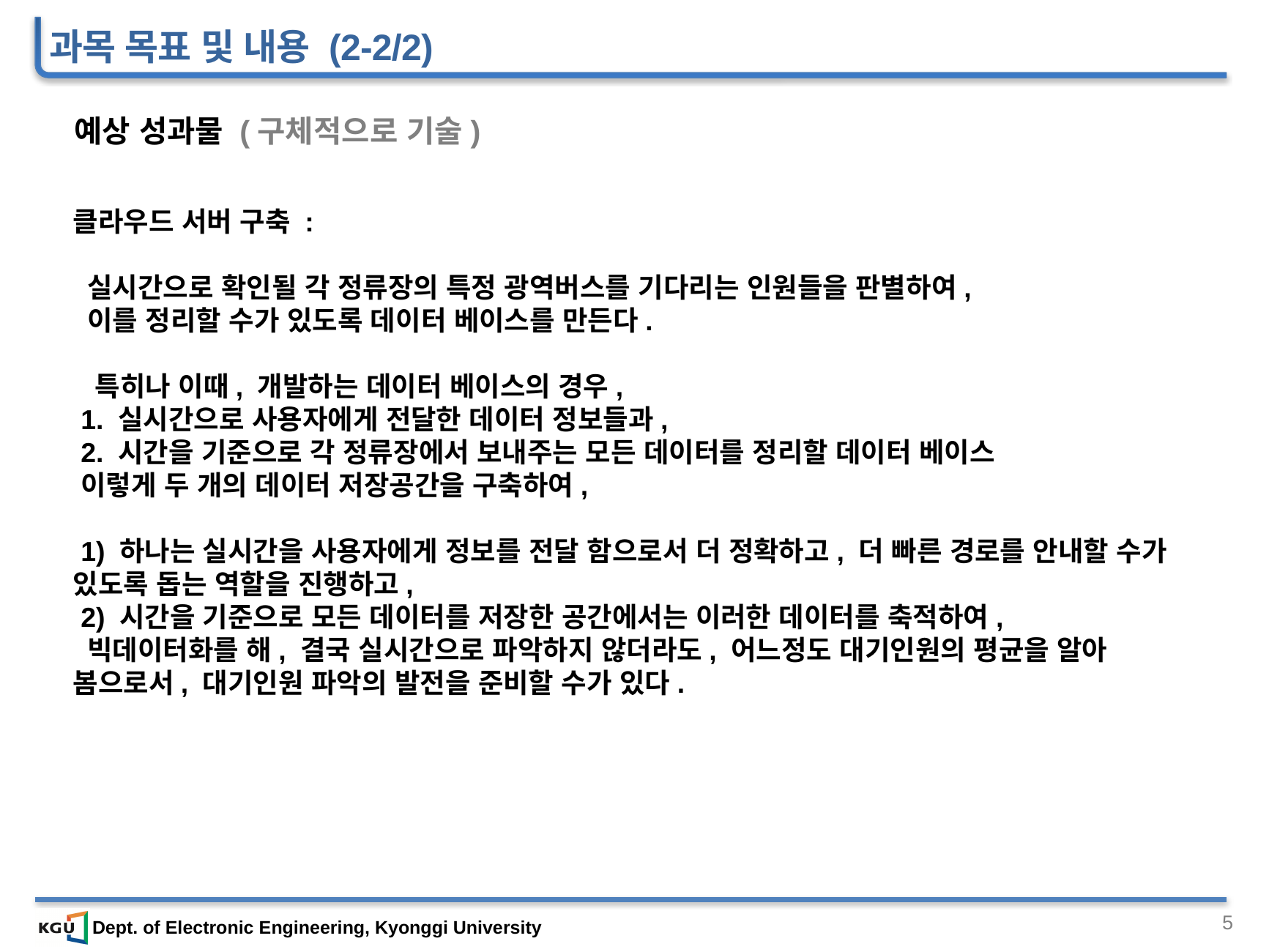

과목 목표 및 내용 (2-2/2)
  예상 성과물 (구체적으로 기술)

클라우드 서버 구축 :
 실시간으로 확인될 각 정류장의 특정 광역버스를 기다리는 인원들을 판별하여,
 이를 정리할 수가 있도록 데이터 베이스를 만든다.

  특히나 이때, 개발하는 데이터 베이스의 경우,
 1. 실시간으로 사용자에게 전달한 데이터 정보들과,
 2. 시간을 기준으로 각 정류장에서 보내주는 모든 데이터를 정리할 데이터 베이스
 이렇게 두 개의 데이터 저장공간을 구축하여,
 1) 하나는 실시간을 사용자에게 정보를 전달 함으로서 더 정확하고, 더 빠른 경로를 안내할 수가 있도록 돕는 역할을 진행하고,
 2) 시간을 기준으로 모든 데이터를 저장한 공간에서는 이러한 데이터를 축적하여,
 빅데이터화를 해, 결국 실시간으로 파악하지 않더라도, 어느정도 대기인원의 평균을 알아 봄으로서, 대기인원 파악의 발전을 준비할 수가 있다.